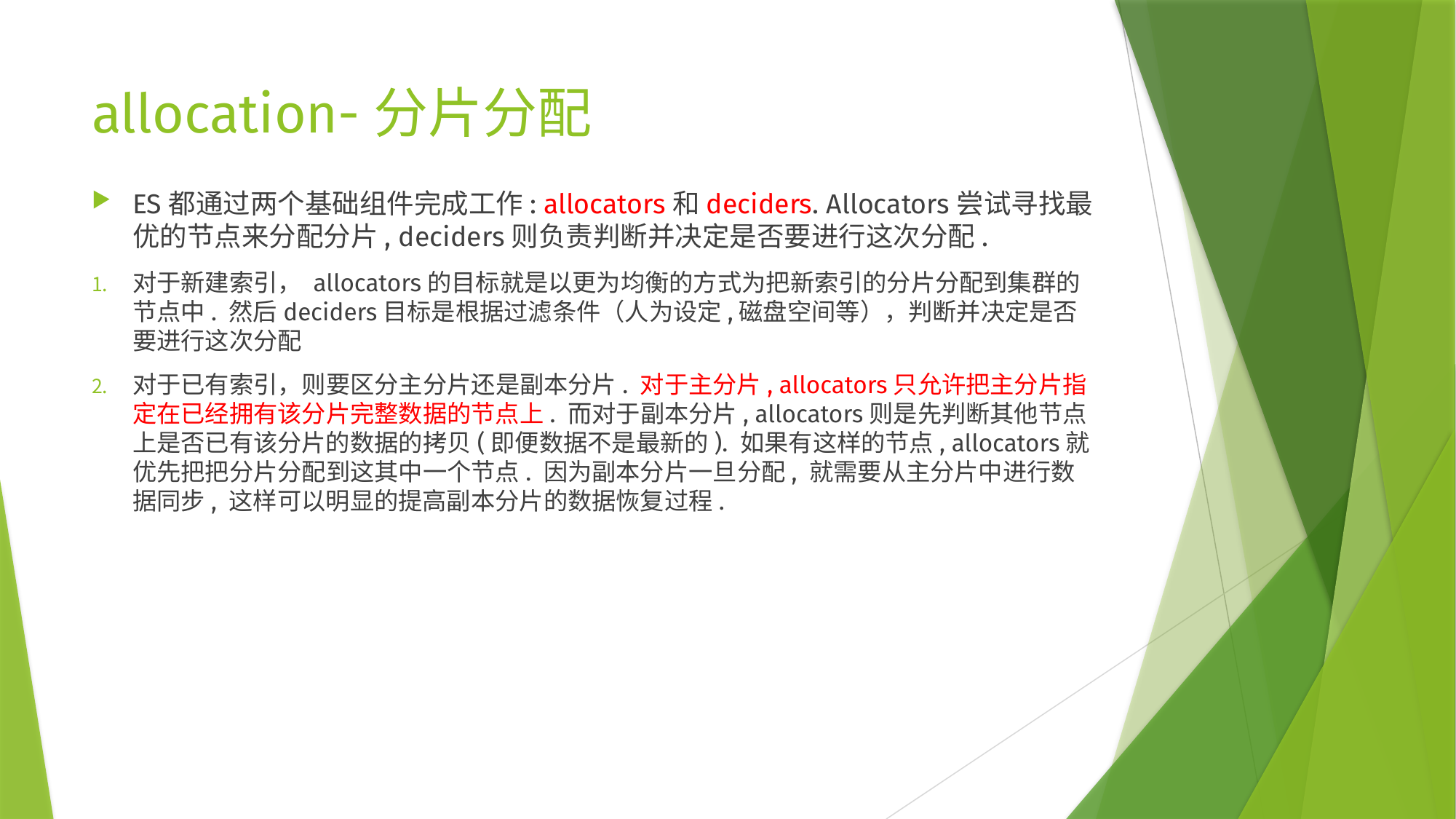

# allocation-分片分配
ES都通过两个基础组件完成工作: allocators和deciders. Allocators尝试寻找最优的节点来分配分片, deciders则负责判断并决定是否要进行这次分配.
对于新建索引， allocators的目标就是以更为均衡的方式为把新索引的分片分配到集群的节点中. 然后deciders目标是根据过滤条件（人为设定,磁盘空间等），判断并决定是否要进行这次分配
对于已有索引，则要区分主分片还是副本分片. 对于主分片, allocators只允许把主分片指定在已经拥有该分片完整数据的节点上. 而对于副本分片, allocators则是先判断其他节点上是否已有该分片的数据的拷贝(即便数据不是最新的). 如果有这样的节点, allocators就优先把把分片分配到这其中一个节点. 因为副本分片一旦分配, 就需要从主分片中进行数据同步, 这样可以明显的提高副本分片的数据恢复过程.